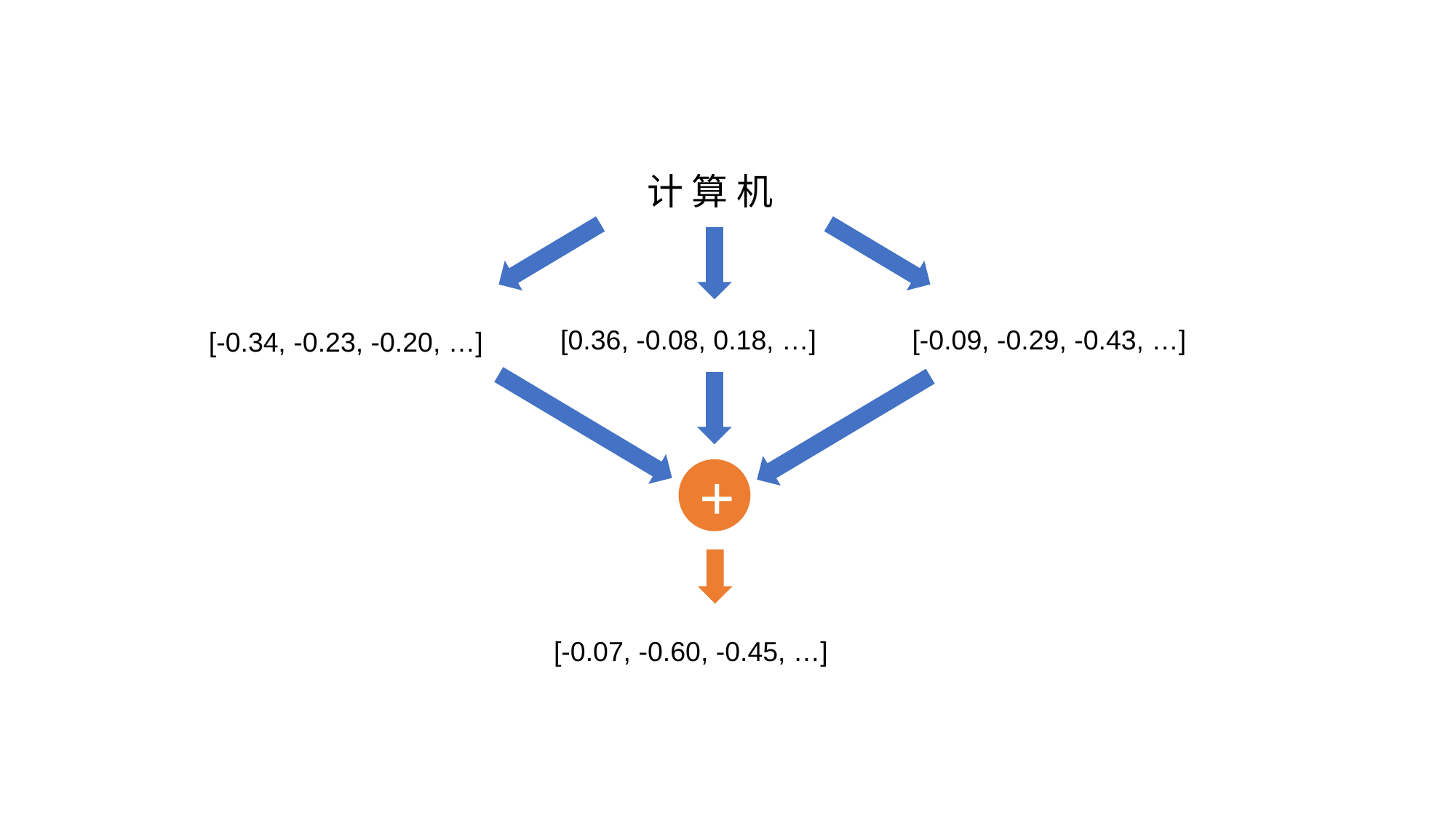

计 算 机

[0.36, -0.08, 0.18, …]
[-0.09, -0.29, -0.43, …]
[-0.34, -0.23, -0.20, …]

+

[-0.07, -0.60, -0.45, …]